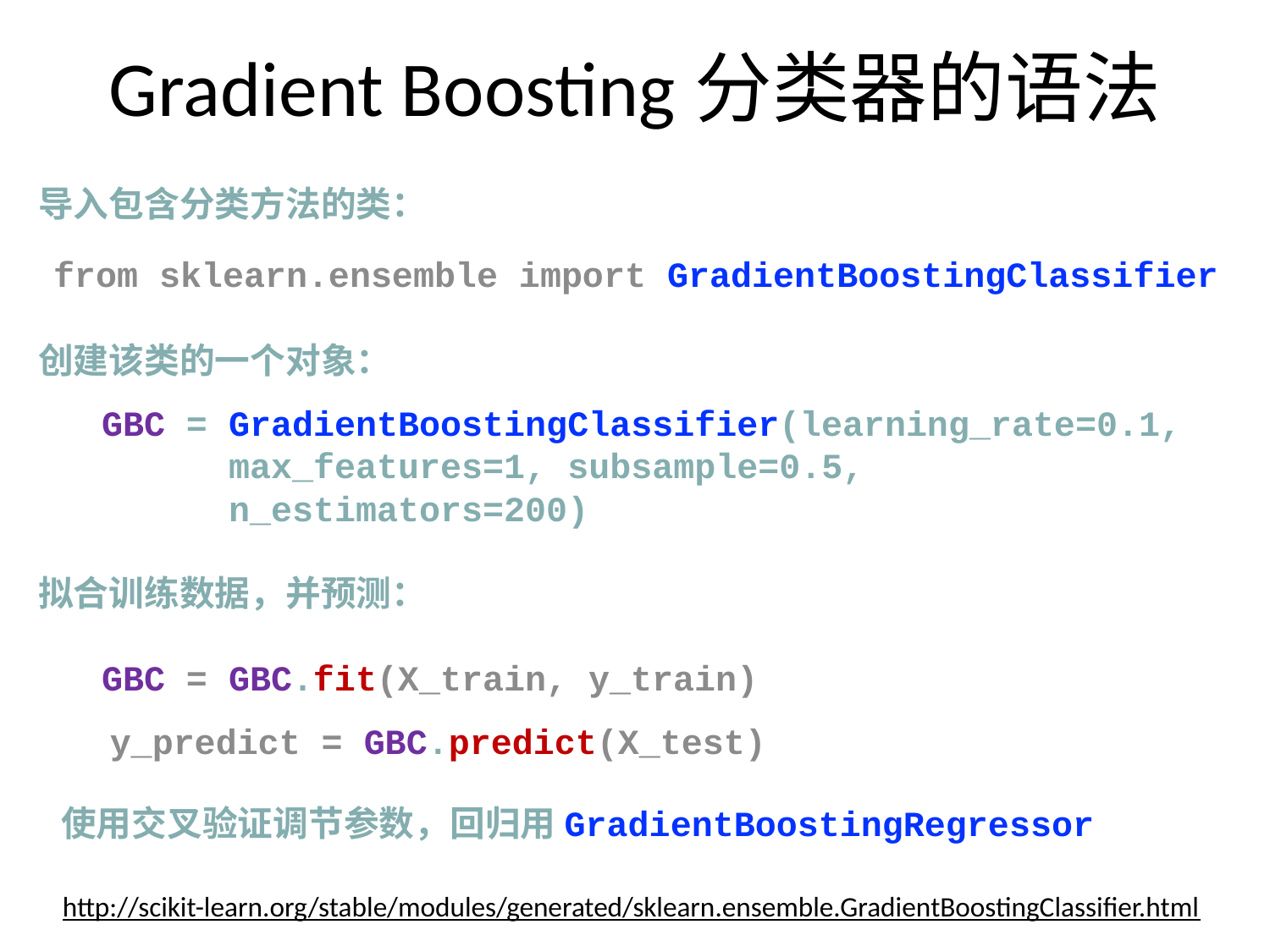

# Gradient Boosting分类器的语法
导入包含分类方法的类：
from sklearn.ensemble import GradientBoostingClassifier
创建该类的一个对象：
GBC = GradientBoostingClassifier(learning_rate=0.1,
max_features=1, subsample=0.5, n_estimators=200)
拟合训练数据，并预测：
GBC = GBC.fit(X_train, y_train)
  y_predict = GBC.predict(X_test)
使用交叉验证调节参数，回归用GradientBoostingRegressor
http://scikit-learn.org/stable/modules/generated/sklearn.ensemble.GradientBoostingClassifier.html